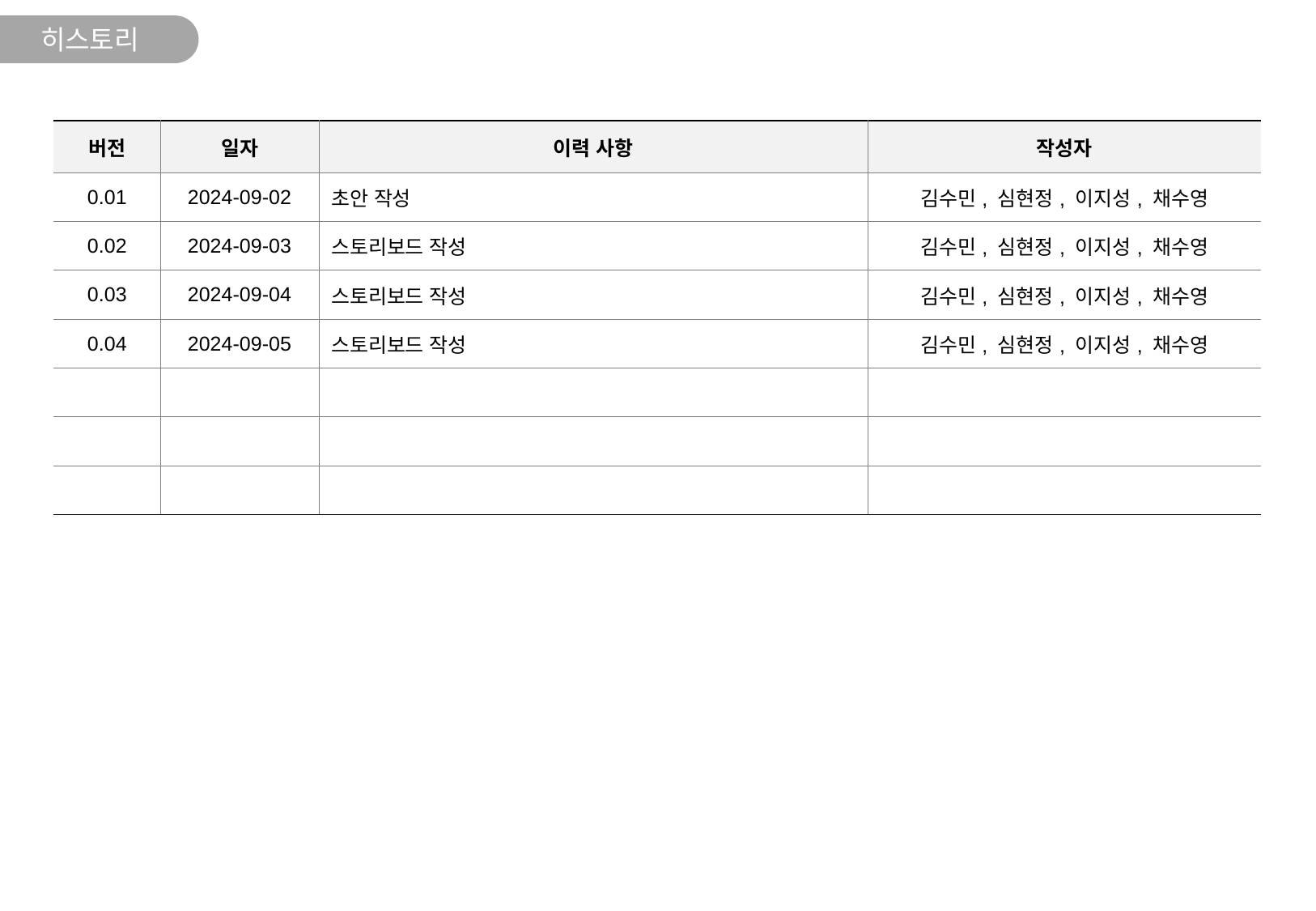

히스토리
| 버전 | 일자 | 이력 사항 | 작성자 |
| --- | --- | --- | --- |
| 0.01 | 2024-09-02 | 초안 작성 | 김수민, 심현정, 이지성, 채수영 |
| 0.02 | 2024-09-03 | 스토리보드 작성 | 김수민, 심현정, 이지성, 채수영 |
| 0.03 | 2024-09-04 | 스토리보드 작성 | 김수민, 심현정, 이지성, 채수영 |
| 0.04 | 2024-09-05 | 스토리보드 작성 | 김수민, 심현정, 이지성, 채수영 |
|  |  |  |  |
|  |  |  |  |
|  |  |  |  |
2017-04-15
[스타일 숍 리스트 > 상품 상세 보기] 화면 기능 수정 (p.28, 29)
이정원
2017-06-20
[마이 페이지 > 정보 수정 > 개인 정보 수정] 마케팅 정보 제공 기능 추가 (p.118)
이정원